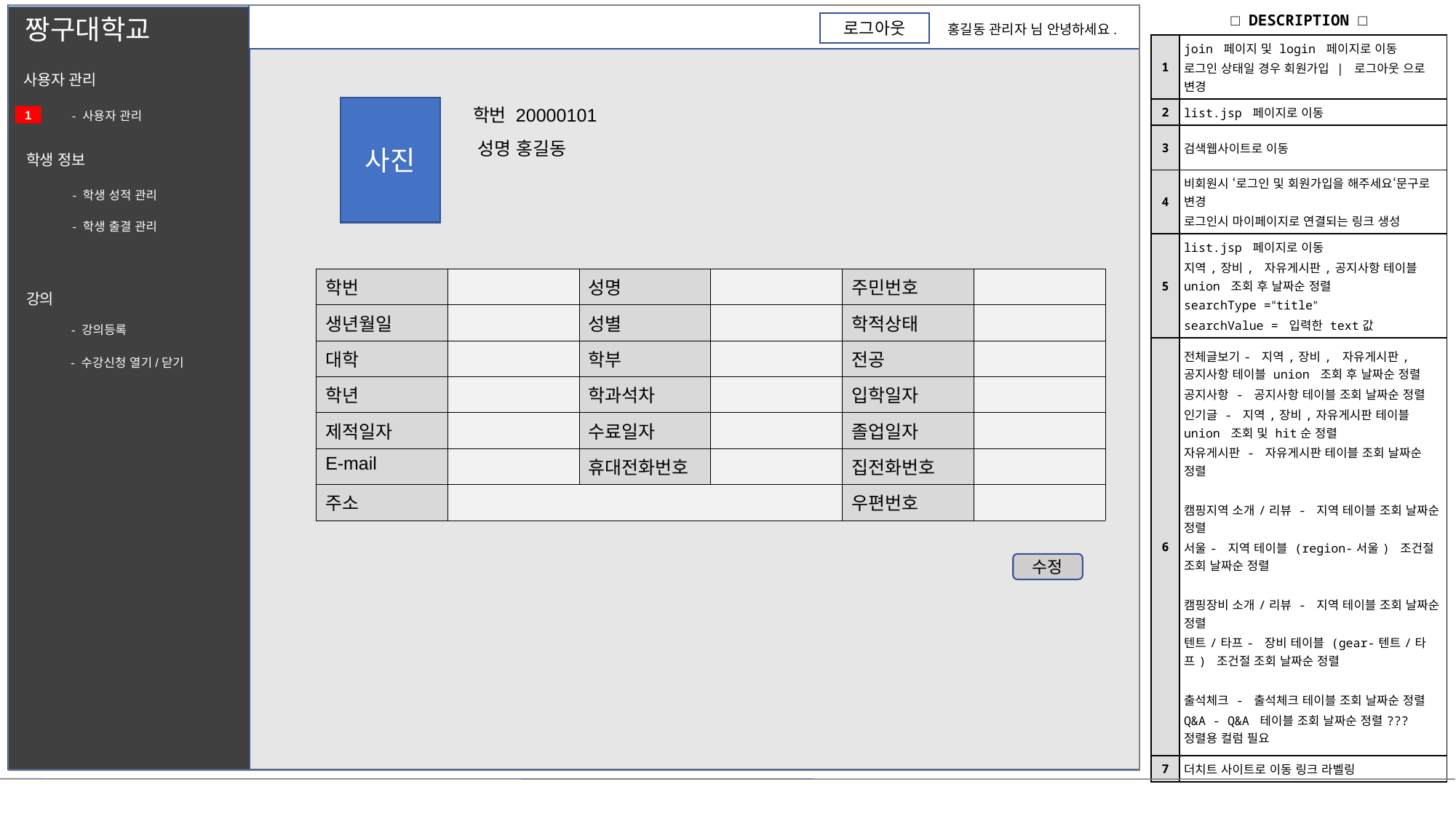

| □ DESCRIPTION □ |  |
| --- | --- |
| 1 | join 페이지 및 login 페이지로 이동 로그인 상태일 경우 회원가입 | 로그아웃 으로 변경 |
| 2 | list.jsp 페이지로 이동 |
| 3 | 검색웹사이트로 이동 |
| 4 | 비회원시 ‘로그인 및 회원가입을 해주세요‘문구로 변경 로그인시 마이페이지로 연결되는 링크 생성 |
| 5 | list.jsp 페이지로 이동 지역,장비, 자유게시판,공지사항 테이블 union 조회 후 날짜순 정렬 searchType =“title” searchValue = 입력한 text값 |
| 6 | 전체글보기- 지역,장비, 자유게시판,공지사항 테이블 union 조회 후 날짜순 정렬 공지사항 - 공지사항 테이블 조회 날짜순 정렬 인기글 - 지역,장비,자유게시판 테이블 union 조회 및 hit순 정렬 자유게시판 - 자유게시판 테이블 조회 날짜순 정렬 캠핑지역 소개/리뷰 - 지역 테이블 조회 날짜순 정렬 서울- 지역 테이블 (region-서울) 조건절 조회 날짜순 정렬 캠핑장비 소개/리뷰 - 지역 테이블 조회 날짜순 정렬 텐트/타프- 장비 테이블 (gear-텐트/타프) 조건절 조회 날짜순 정렬 출석체크 - 출석체크 테이블 조회 날짜순 정렬 Q&A - Q&A 테이블 조회 날짜순 정렬??? 정렬용 컬럼 필요 |
| 7 | 더치트 사이트로 이동 링크 라벨링 |

짱구대학교
로그아웃
홍길동 관리자 님 안녕하세요.
사용자 관리
사진
학번 20000101
- 사용자 관리
1
성명 홍길동
학생 정보
- 학생 성적 관리
- 학생 출결 관리
| 학번 |  | 성명 |  | 주민번호 |  |
| --- | --- | --- | --- | --- | --- |
| 생년월일 |  | 성별 |  | 학적상태 |  |
| 대학 |  | 학부 |  | 전공 |  |
| 학년 |  | 학과석차 |  | 입학일자 |  |
| 제적일자 |  | 수료일자 |  | 졸업일자 |  |
| E-mail |  | 휴대전화번호 |  | 집전화번호 |  |
| 주소 |  |  |  | 우편번호 |  |
강의
- 강의등록
- 수강신청 열기/닫기
수정